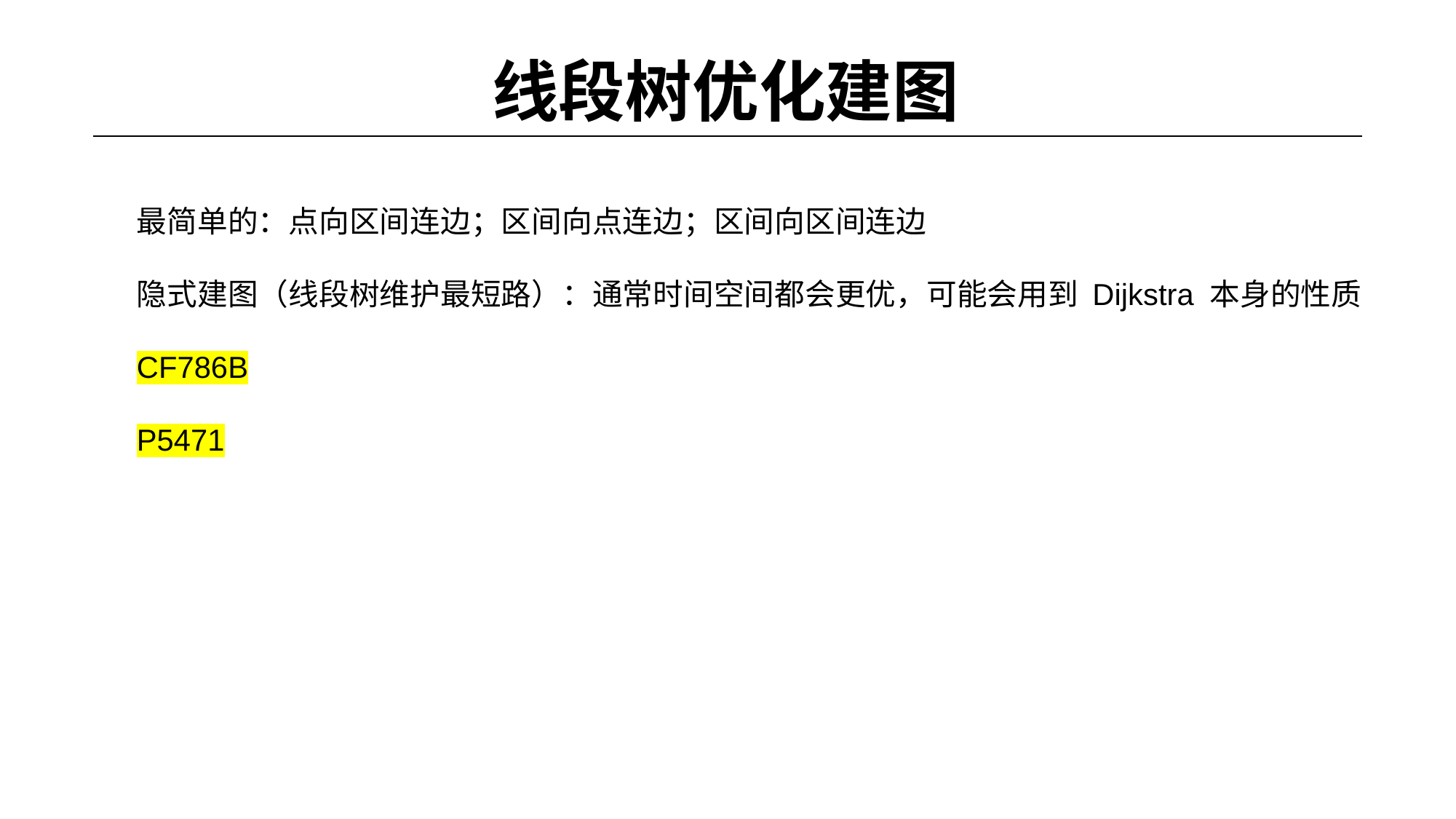

# 线段树优化建图
最简单的：点向区间连边；区间向点连边；区间向区间连边

隐式建图（线段树维护最短路）：通常时间空间都会更优，可能会用到 Dijkstra 本身的性质

CF786B

P5471